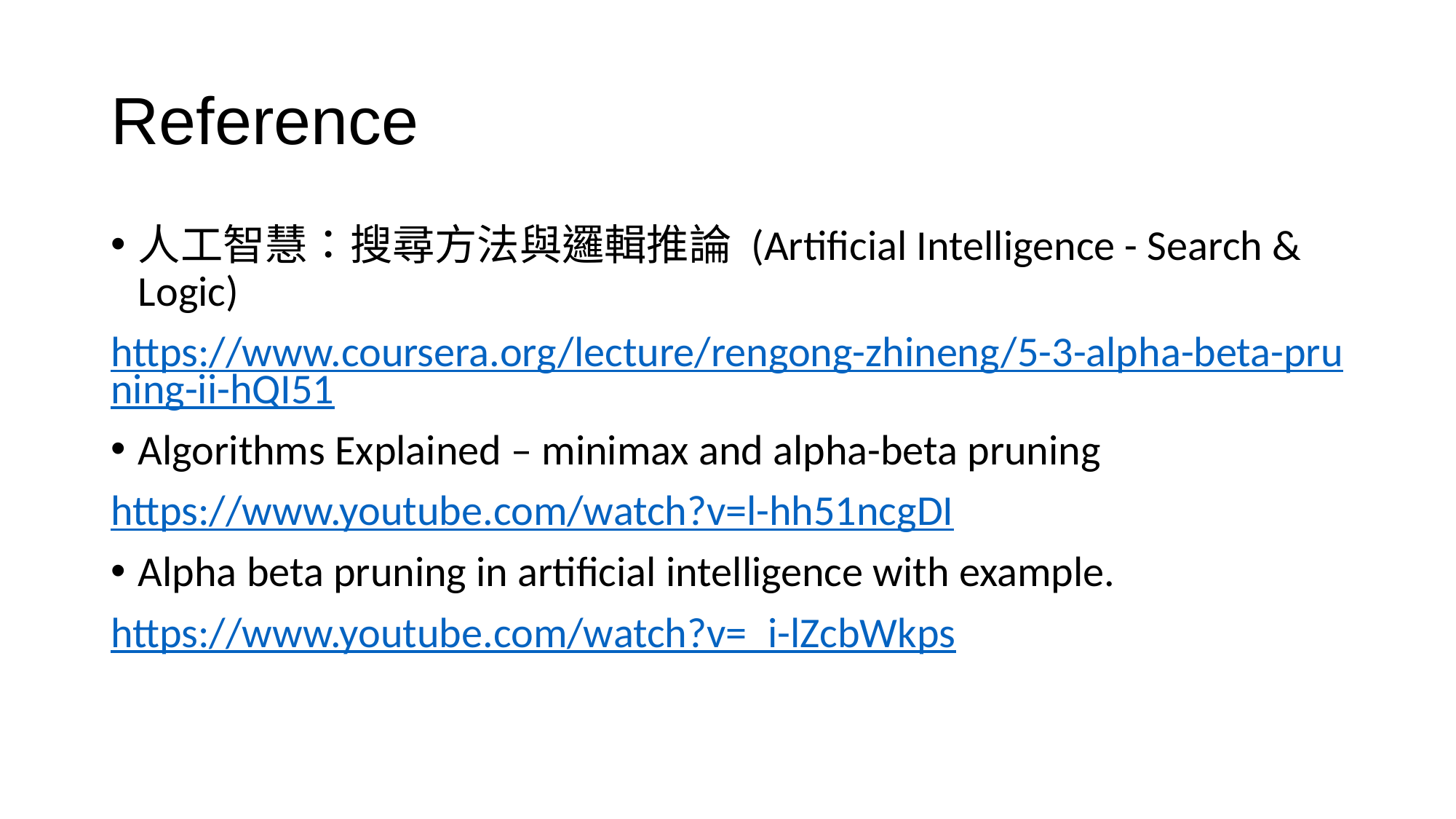

# Reference
人工智慧：搜尋方法與邏輯推論 (Artificial Intelligence - Search & Logic)
https://www.coursera.org/lecture/rengong-zhineng/5-3-alpha-beta-pruning-ii-hQI51
Algorithms Explained – minimax and alpha-beta pruning
https://www.youtube.com/watch?v=l-hh51ncgDI
Alpha beta pruning in artificial intelligence with example.
https://www.youtube.com/watch?v=_i-lZcbWkps